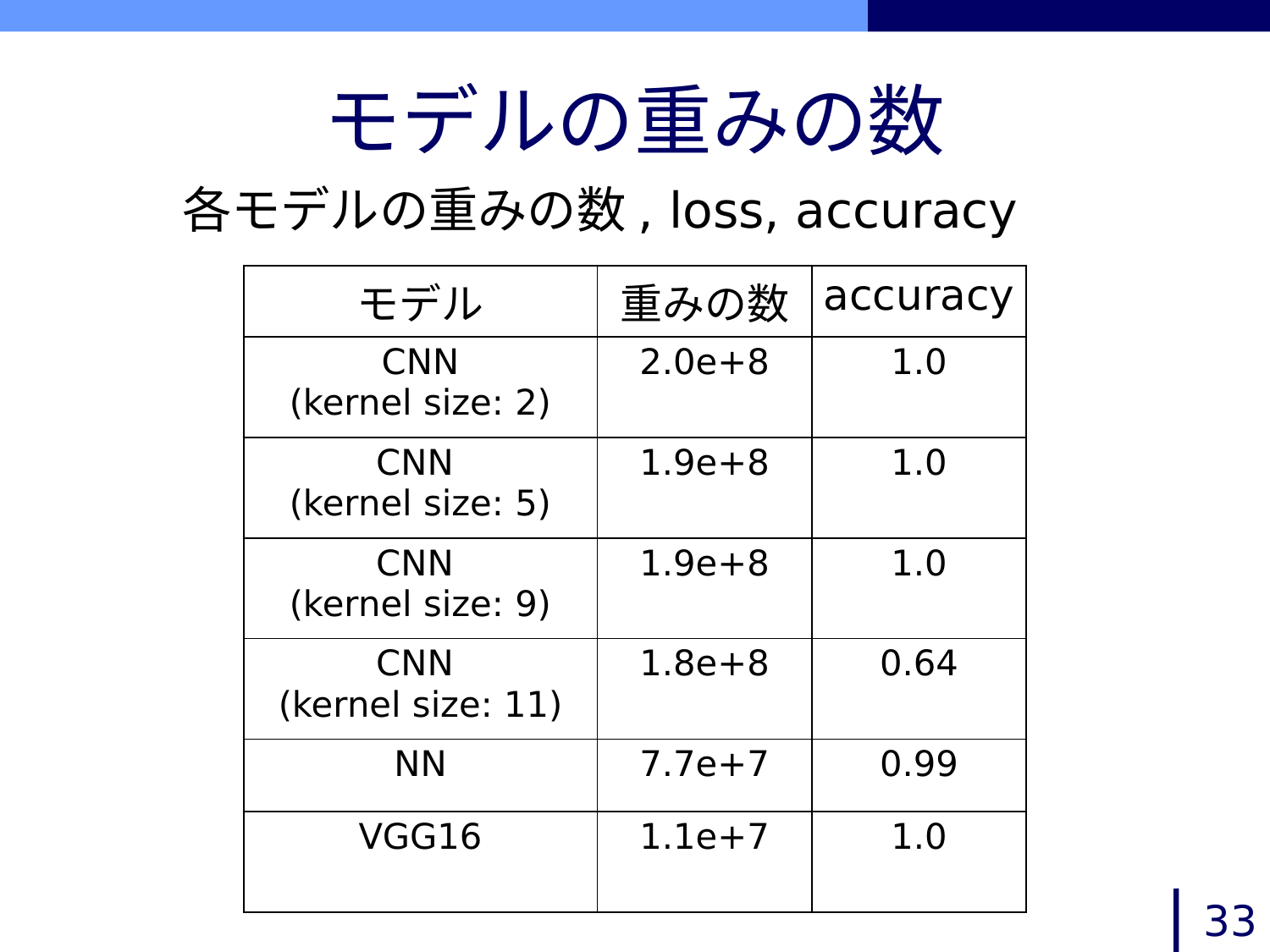

# モデルの重みの数
各モデルの重みの数, loss, accuracy
| モデル | 重みの数 | accuracy |
| --- | --- | --- |
| CNN (kernel size: 2) | 2.0e+8 | 1.0 |
| CNN (kernel size: 5) | 1.9e+8 | 1.0 |
| CNN (kernel size: 9) | 1.9e+8 | 1.0 |
| CNN (kernel size: 11) | 1.8e+8 | 0.64 |
| NN | 7.7e+7 | 0.99 |
| VGG16 | 1.1e+7 | 1.0 |
33